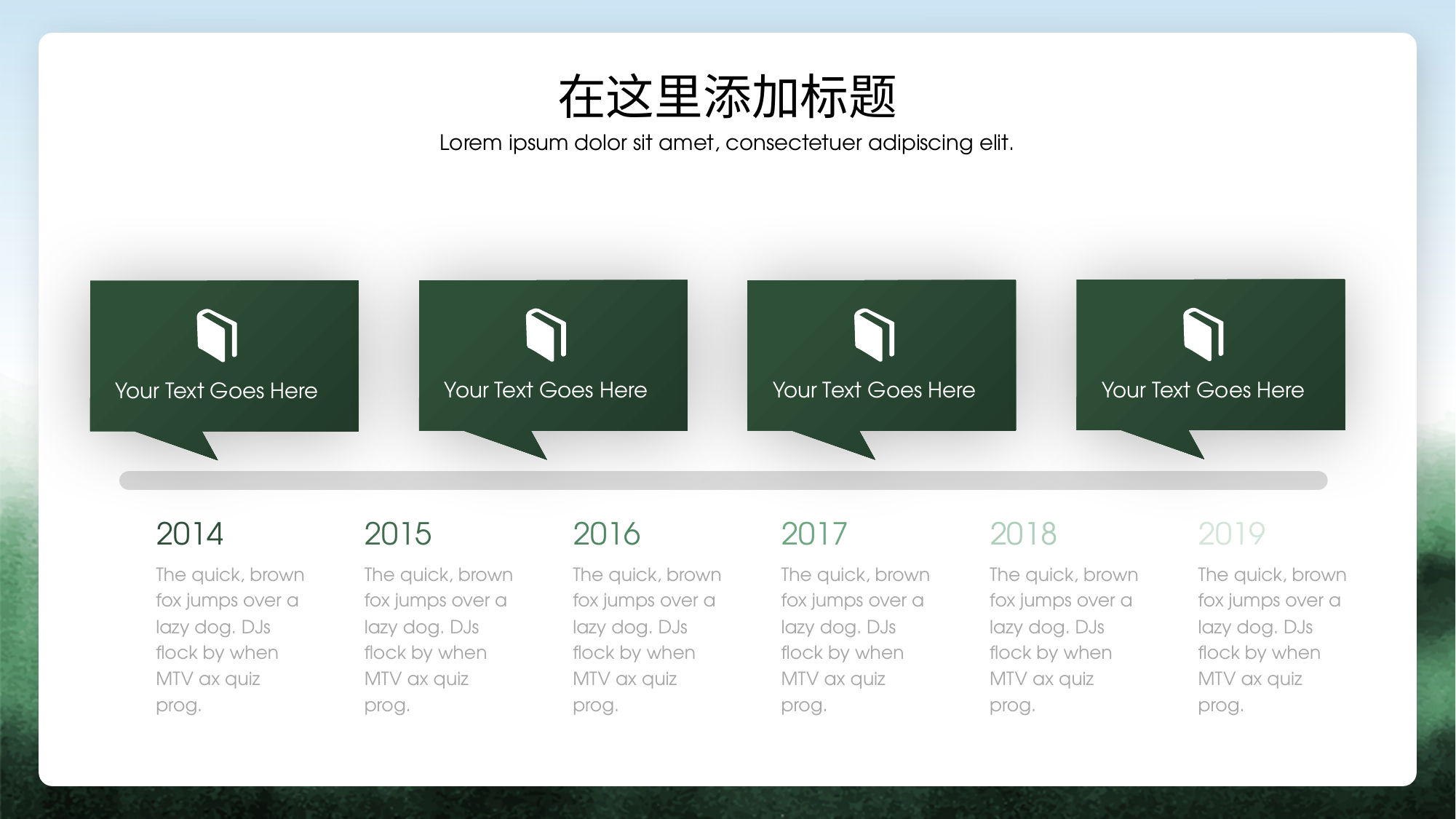

在这里添加标题
Lorem ipsum dolor sit amet, consectetuer adipiscing elit.

Your Text Goes Here
Your Text Goes Here
Your Text Goes Here
Your Text Goes Here

2014
2015
2016
2017
2018
2019
The quick, brown fox jumps over a lazy dog. DJs flock by when MTV ax quiz prog.
The quick, brown fox jumps over a lazy dog. DJs flock by when MTV ax quiz prog.
The quick, brown fox jumps over a lazy dog. DJs flock by when MTV ax quiz prog.
The quick, brown fox jumps over a lazy dog. DJs flock by when MTV ax quiz prog.
The quick, brown fox jumps over a lazy dog. DJs flock by when MTV ax quiz prog.
The quick, brown fox jumps over a lazy dog. DJs flock by when MTV ax quiz prog.